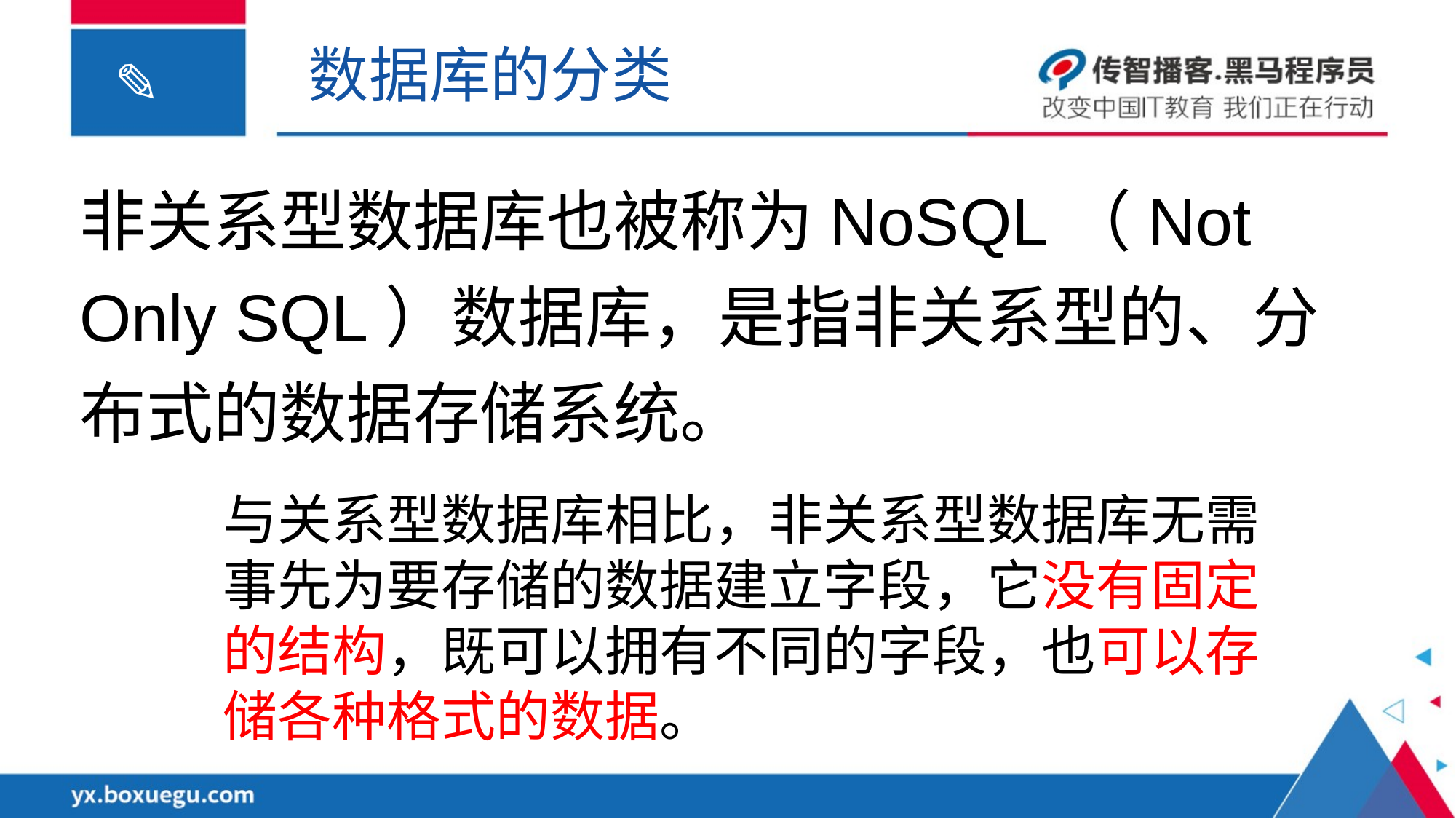

数据库的分类
非关系型数据库也被称为NoSQL（Not Only SQL）数据库，是指非关系型的、分布式的数据存储系统。
与关系型数据库相比，非关系型数据库无需事先为要存储的数据建立字段，它没有固定的结构，既可以拥有不同的字段，也可以存储各种格式的数据。